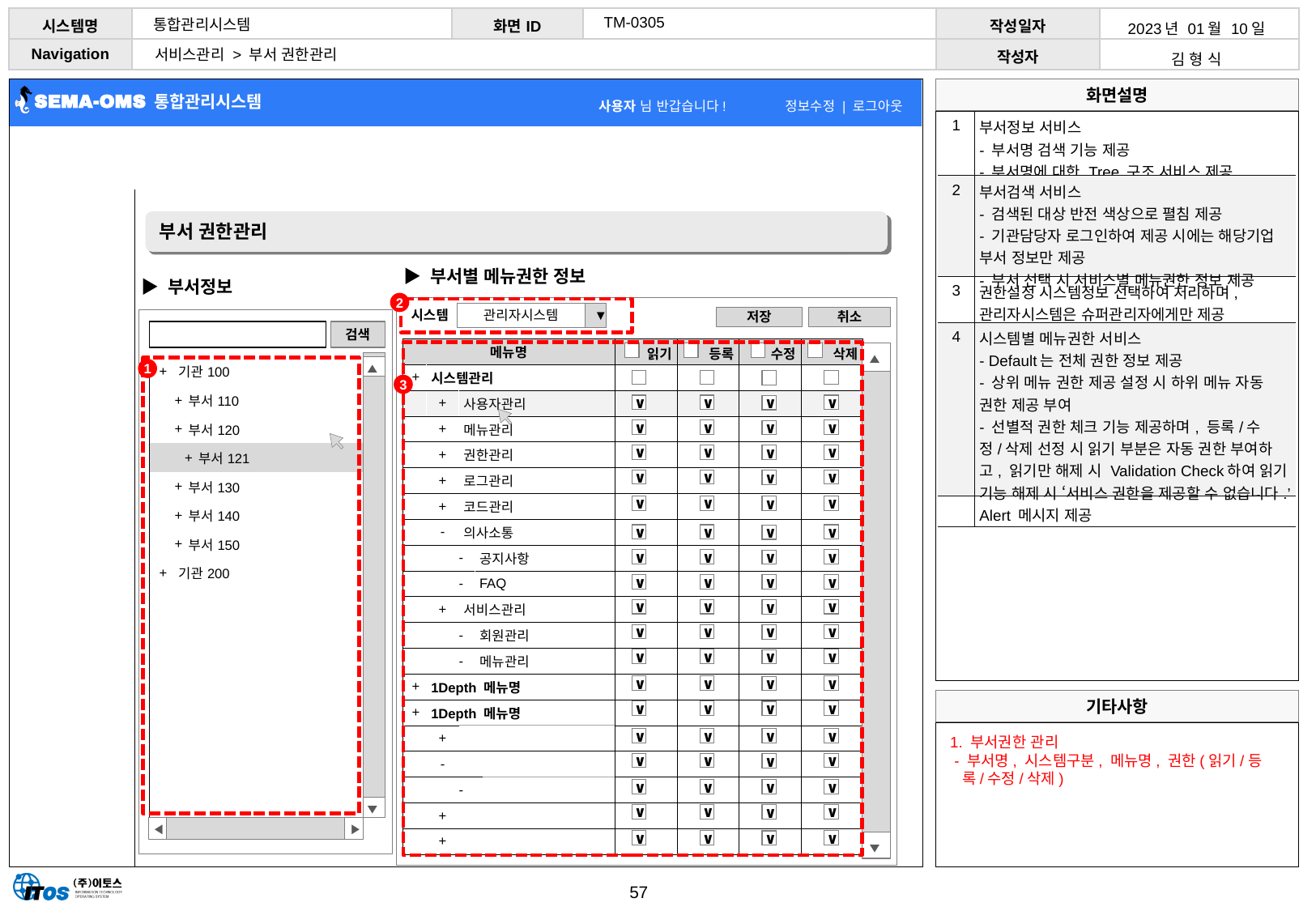

TM-0305
통합관리시스템
| 2023년 01월 10일 |
| --- |
| 김 형 식 |
서비스관리 > 부서 권한관리
| 1 | 부서정보 서비스 - 부서명 검색 기능 제공 - 부서명에 대한 Tree 구조 서비스 제공 |
| --- | --- |
| 2 | 부서검색 서비스 - 검색된 대상 반전 색상으로 펼침 제공 - 기관담당자 로그인하여 제공 시에는 해당기업 부서 정보만 제공 - 부서 선택 시 서비스별 메뉴권한 정보 제공 |
| 3 | 권한설정 시스템정보 선택하여 처리하며, 관리자시스템은 슈퍼관리자에게만 제공 |
| 4 | 시스템별 메뉴권한 서비스 - Default는 전체 권한 정보 제공 - 상위 메뉴 권한 제공 설정 시 하위 메뉴 자동 권한 제공 부여 - 선별적 권한 체크 기능 제공하며, 등록/수정/삭제 선정 시 읽기 부분은 자동 권한 부여하고, 읽기만 해제 시 Validation Check하여 읽기 기능 해제 시 ‘서비스 권한을 제공할 수 없습니다.’ Alert 메시지 제공 |
|  |  |
부서 권한관리
▶ 부서별 메뉴권한 정보
▶ 부서정보
2

시스템
관리자시스템
▼
저장
취소

검색
| 메뉴명 |  |  |  |  | 읽기 | 등록 | 수정 | 삭제 |
| --- | --- | --- | --- | --- | --- | --- | --- | --- |
| + | 시스템관리 |  |  |  |  |  |  |  |
|  | + | 사용자관리 |  |  |  |  |  |  |
|  | + | 메뉴관리 |  |  |  |  |  |  |
|  | + | 권한관리 |  |  |  |  |  |  |
|  | + | 로그관리 |  |  |  |  |  |  |
|  | + | 코드관리 |  |  |  |  |  |  |
|  | - | 의사소통 |  |  |  |  |  |  |
|  |  | - | 공지사항 |  |  |  |  |  |
|  |  | - | FAQ |  |  |  |  |  |
|  | + | 서비스관리 |  |  |  |  |  |  |
|  |  | - | 회원관리 |  |  |  |  |  |
|  |  | - | 메뉴관리 |  |  |  |  |  |
| + | 1Depth 메뉴명 |  |  |  |  |  |  |  |
| + | 1Depth 메뉴명 |  |  |  |  |  |  |  |
|  | + |  |  |  |  |  |  |  |
|  | - |  |  |  |  |  |  |  |
|  |  | - |  |  |  |  |  |  |
|  | + |  |  |  |  |  |  |  |
|  | + |  |  |  |  |  |  |  |

◀

▶

◀

▶
| + | 기관100 |  |  |
| --- | --- | --- | --- |
|  | + | 부서110 |  |
|  | + | 부서120 |  |
|  |  | + | 부서121 |
|  | + | 부서130 |  |
|  | + | 부서140 |  |
|  | + | 부서150 |  |
| + | 기관200 |  |  |
|  |  |  |  |
|  |  |  |  |
|  |  |  |  |
|  |  |  |  |
|  |  |  |  |
|  |  |  |  |
|  |  |  |  |
|  |  |  |  |

1

∨
∨
∨
∨
∨
∨
∨
∨
∨
∨
∨
∨
∨
∨
∨
∨
∨
∨
∨
∨
∨
∨
∨
∨
∨
∨
∨
∨
∨
∨
∨
∨
∨
∨
∨
∨
∨
∨
∨
∨
∨
∨
∨
∨
∨
∨
∨
∨
∨
∨
∨
∨
∨
∨
∨
∨
∨
∨
∨
∨
∨
∨
∨
∨
∨
∨
∨
∨
∨
∨
∨
∨
3

◀

▶
1. 부서권한 관리
 - 부서명, 시스템구분, 메뉴명, 권한(읽기/등록/수정/삭제)